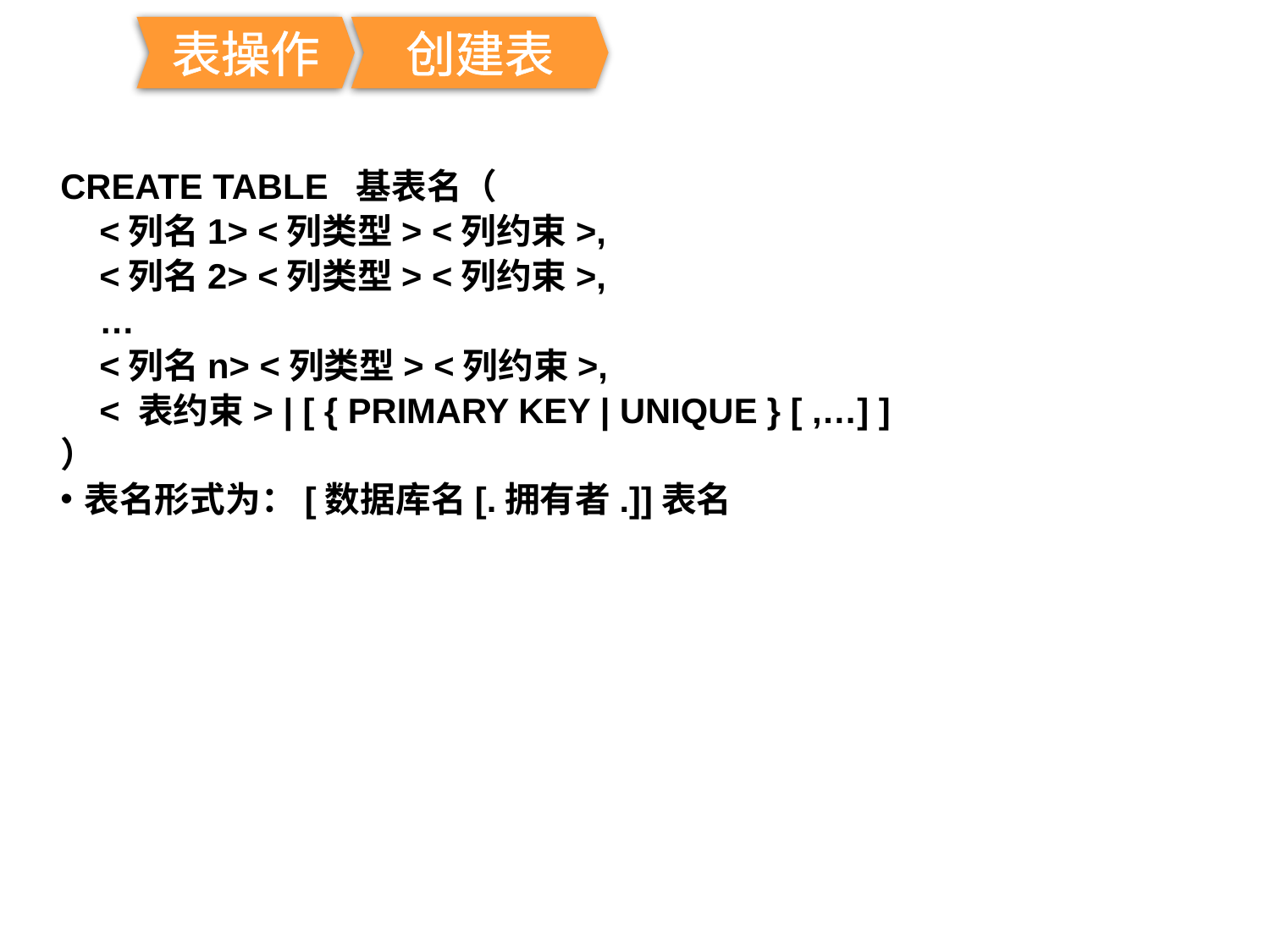

创建表
表操作

CREATE TABLE  基表名（
    <列名1> <列类型> <列约束>,
    <列名2> <列类型> <列约束>,
    …
    <列名n> <列类型> <列约束>,
    < 表约束> | [ { PRIMARY KEY | UNIQUE } [ ,…] ]
）
表名形式为：[数据库名[.拥有者.]]表名